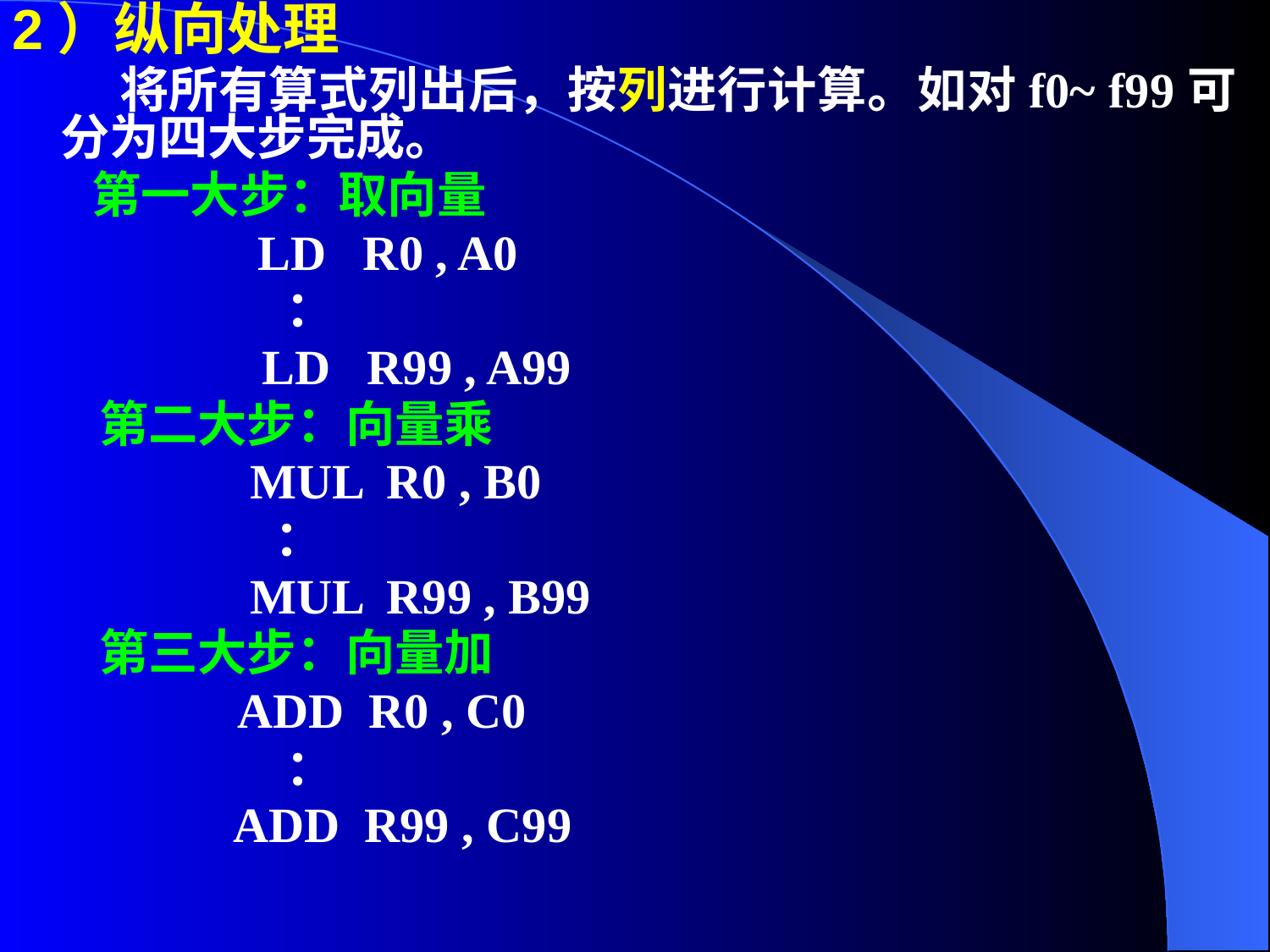

2）纵向处理
        将所有算式列出后，按列进行计算。如对f0~ f99可分为四大步完成。
      第一大步：取向量
                    LD   R0 , A0
            ：
          LD   R99 , A99
 第二大步：向量乘
         MUL  R0 , B0
           ：
         MUL  R99 , B99
 第三大步：向量加
        ADD  R0 , C0
            ：
                  ADD  R99 , C99
23